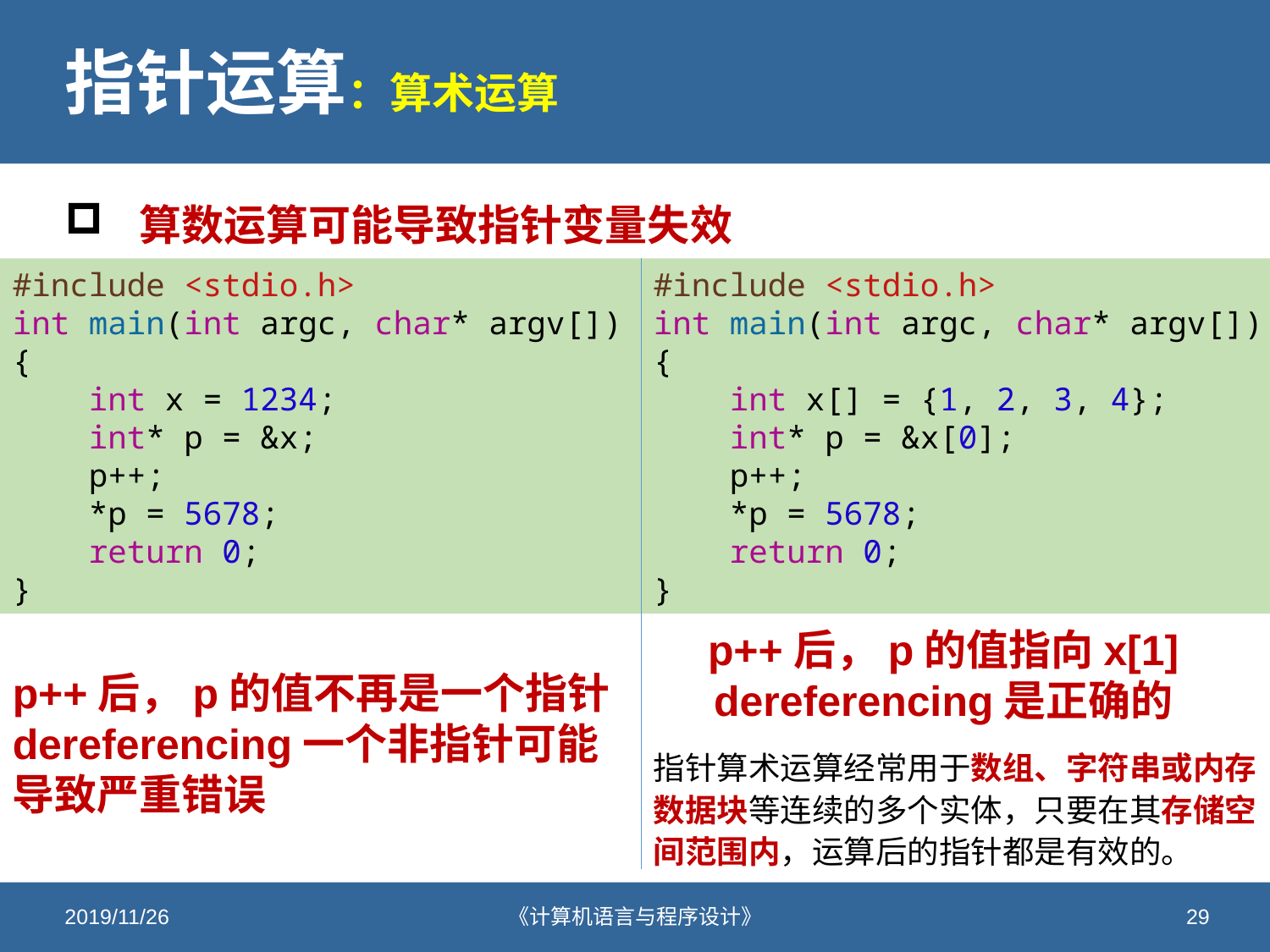

# 指针运算：算术运算
算数运算可能导致指针变量失效
#include <stdio.h>
int main(int argc, char* argv[])
{
    int x = 1234;
    int* p = &x;
    p++;
    *p = 5678;
    return 0;
}
#include <stdio.h>
int main(int argc, char* argv[])
{
    int x[] = {1, 2, 3, 4};
    int* p = &x[0];
    p++;
    *p = 5678;
    return 0;
}
p++后，p的值指向x[1]
dereferencing是正确的
p++后，p的值不再是一个指针
dereferencing一个非指针可能导致严重错误
指针算术运算经常用于数组、字符串或内存数据块等连续的多个实体，只要在其存储空间范围内，运算后的指针都是有效的。
2019/11/26
《计算机语言与程序设计》
29